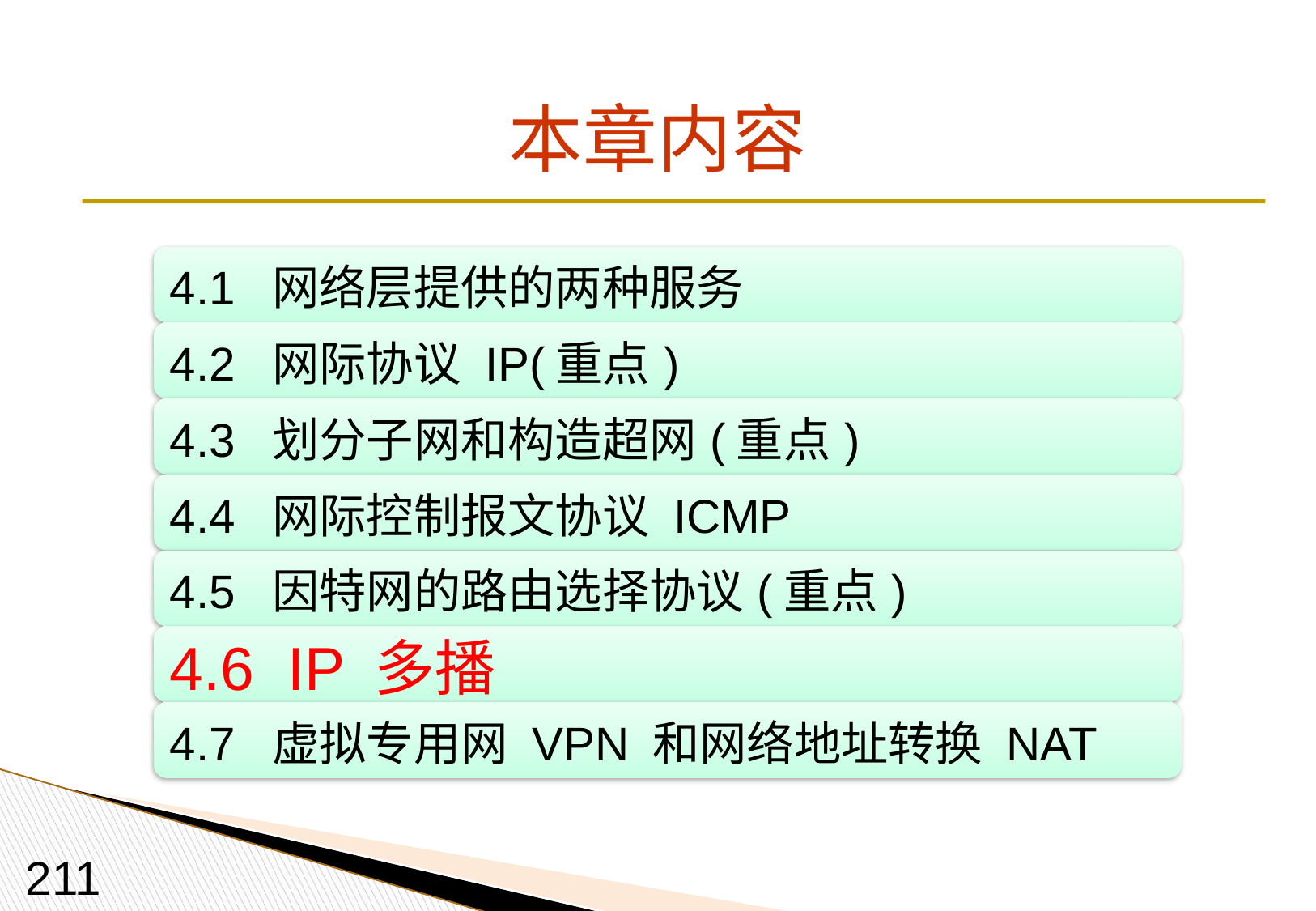

# 本章内容
4.1  网络层提供的两种服务
4.2  网际协议 IP(重点)
4.3  划分子网和构造超网(重点)
4.4  网际控制报文协议 ICMP
4.5  因特网的路由选择协议(重点)
4.6  IP 多播
4.7  虚拟专用网 VPN 和网络地址转换 NAT
211